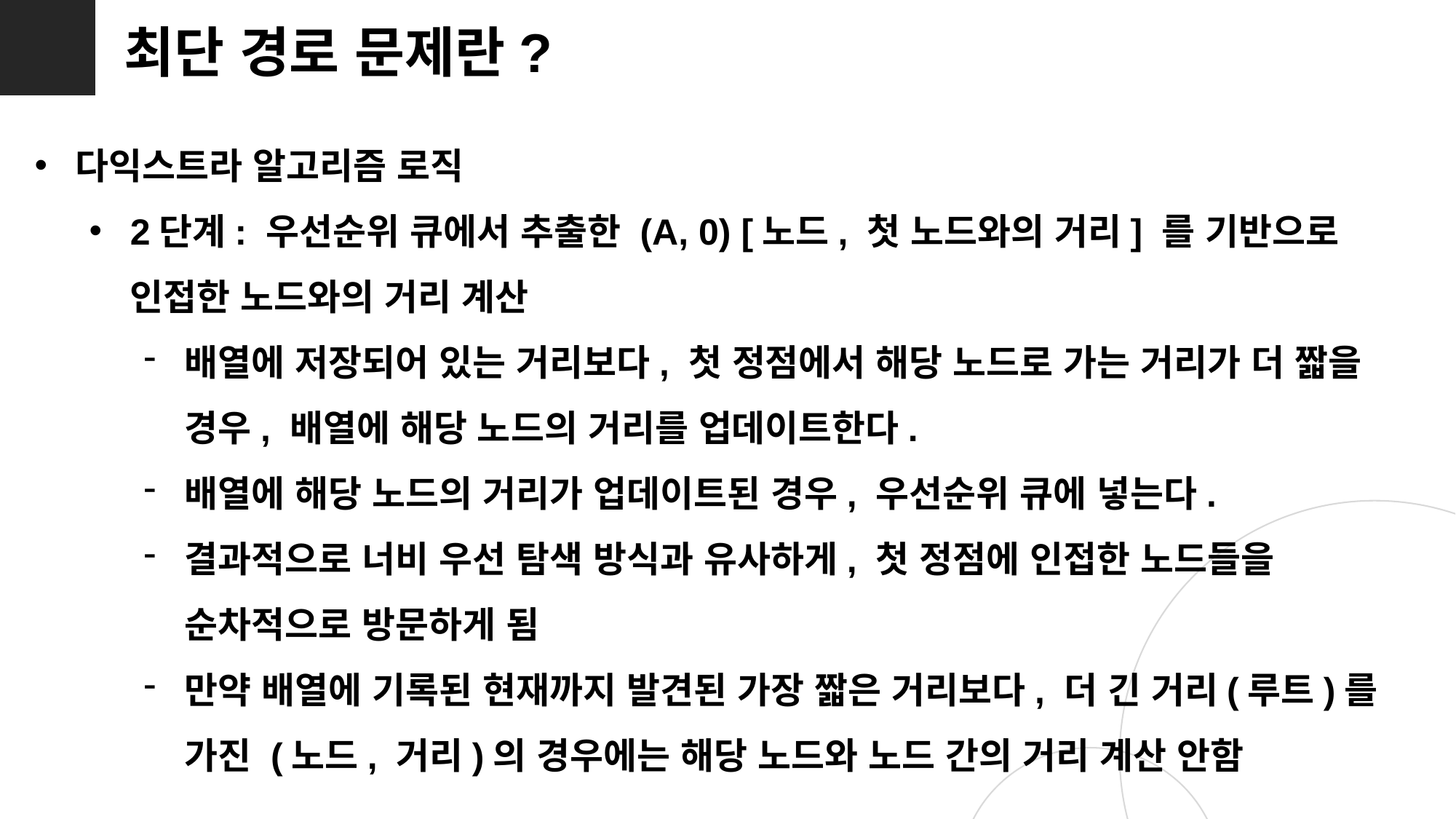

최단 경로 문제란?
다익스트라 알고리즘 로직
2단계: 우선순위 큐에서 추출한 (A, 0) [노드, 첫 노드와의 거리] 를 기반으로 인접한 노드와의 거리 계산
배열에 저장되어 있는 거리보다, 첫 정점에서 해당 노드로 가는 거리가 더 짧을 경우, 배열에 해당 노드의 거리를 업데이트한다.
배열에 해당 노드의 거리가 업데이트된 경우, 우선순위 큐에 넣는다.
결과적으로 너비 우선 탐색 방식과 유사하게, 첫 정점에 인접한 노드들을 순차적으로 방문하게 됨
만약 배열에 기록된 현재까지 발견된 가장 짧은 거리보다, 더 긴 거리(루트)를 가진 (노드, 거리)의 경우에는 해당 노드와 노드 간의 거리 계산 안함